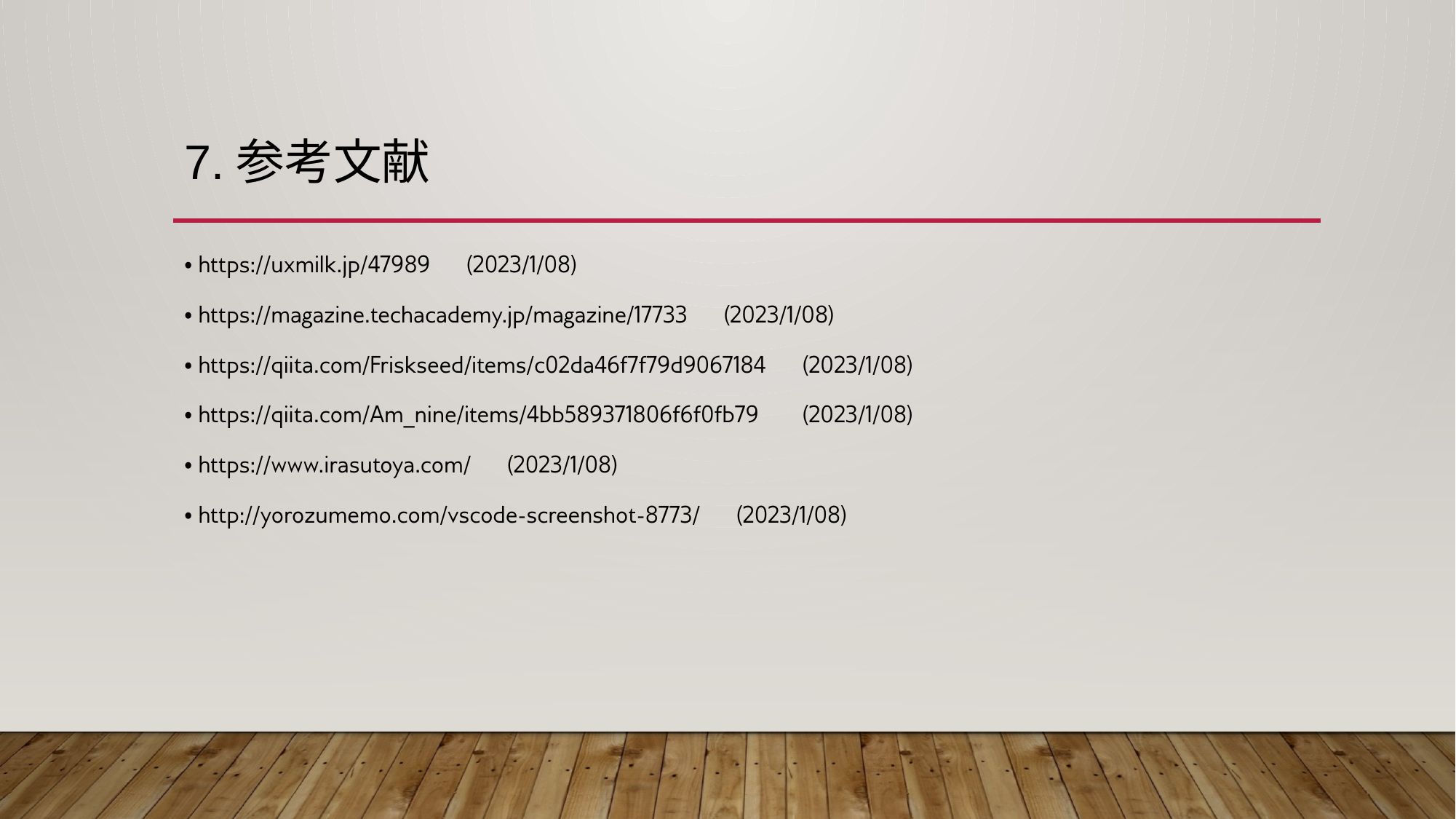

# 7.参考文献
・https://uxmilk.jp/47989　(2023/1/08)
・https://magazine.techacademy.jp/magazine/17733　(2023/1/08)
・https://qiita.com/Friskseed/items/c02da46f7f79d9067184　(2023/1/08)
・https://qiita.com/Am_nine/items/4bb589371806f6f0fb79 　(2023/1/08)
・https://www.irasutoya.com/　(2023/1/08)
・http://yorozumemo.com/vscode-screenshot-8773/　(2023/1/08)